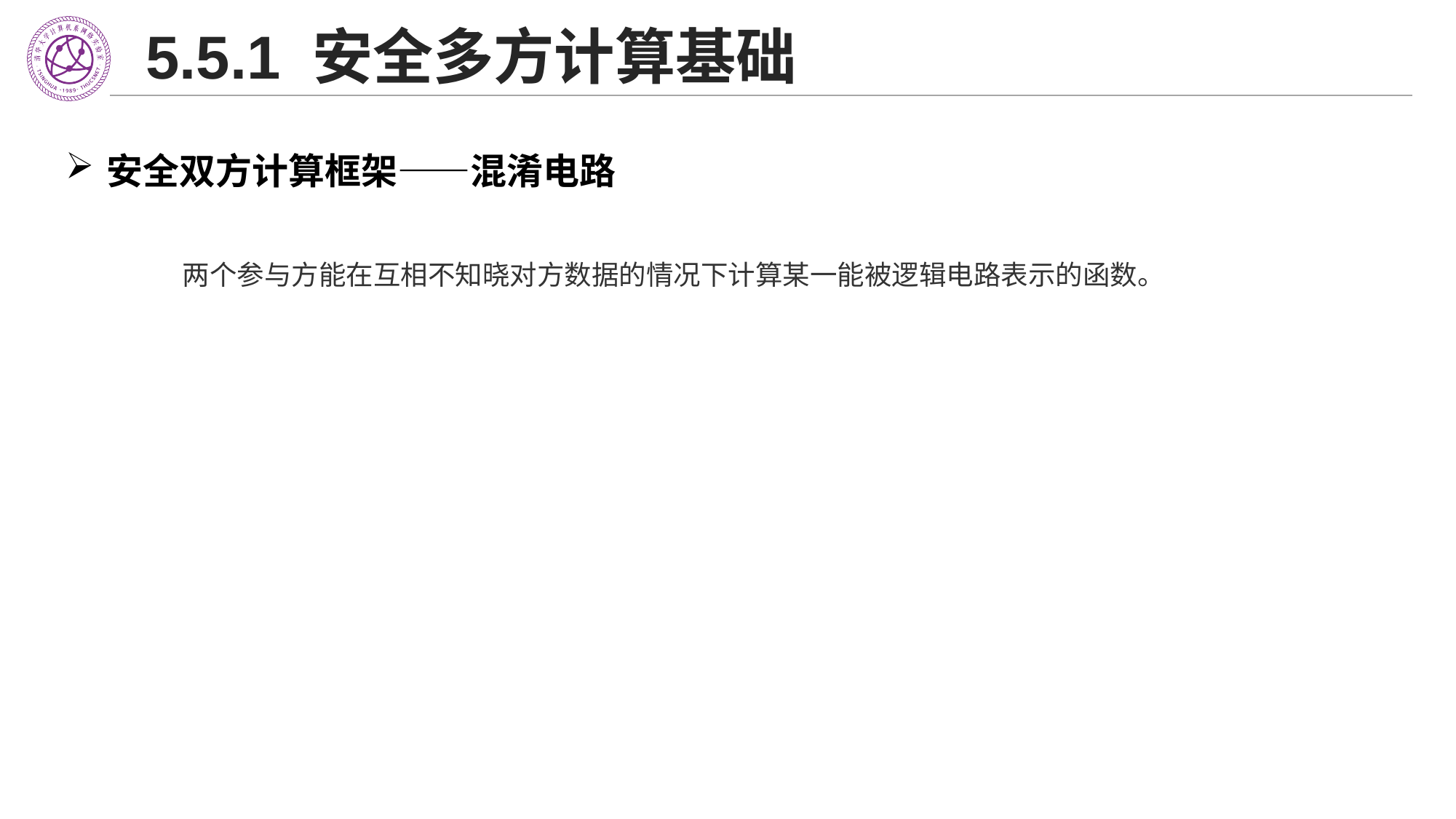

# 5.5.1 安全多方计算基础
安全双方计算框架——混淆电路
两个参与方能在互相不知晓对方数据的情况下计算某一能被逻辑电路表示的函数。